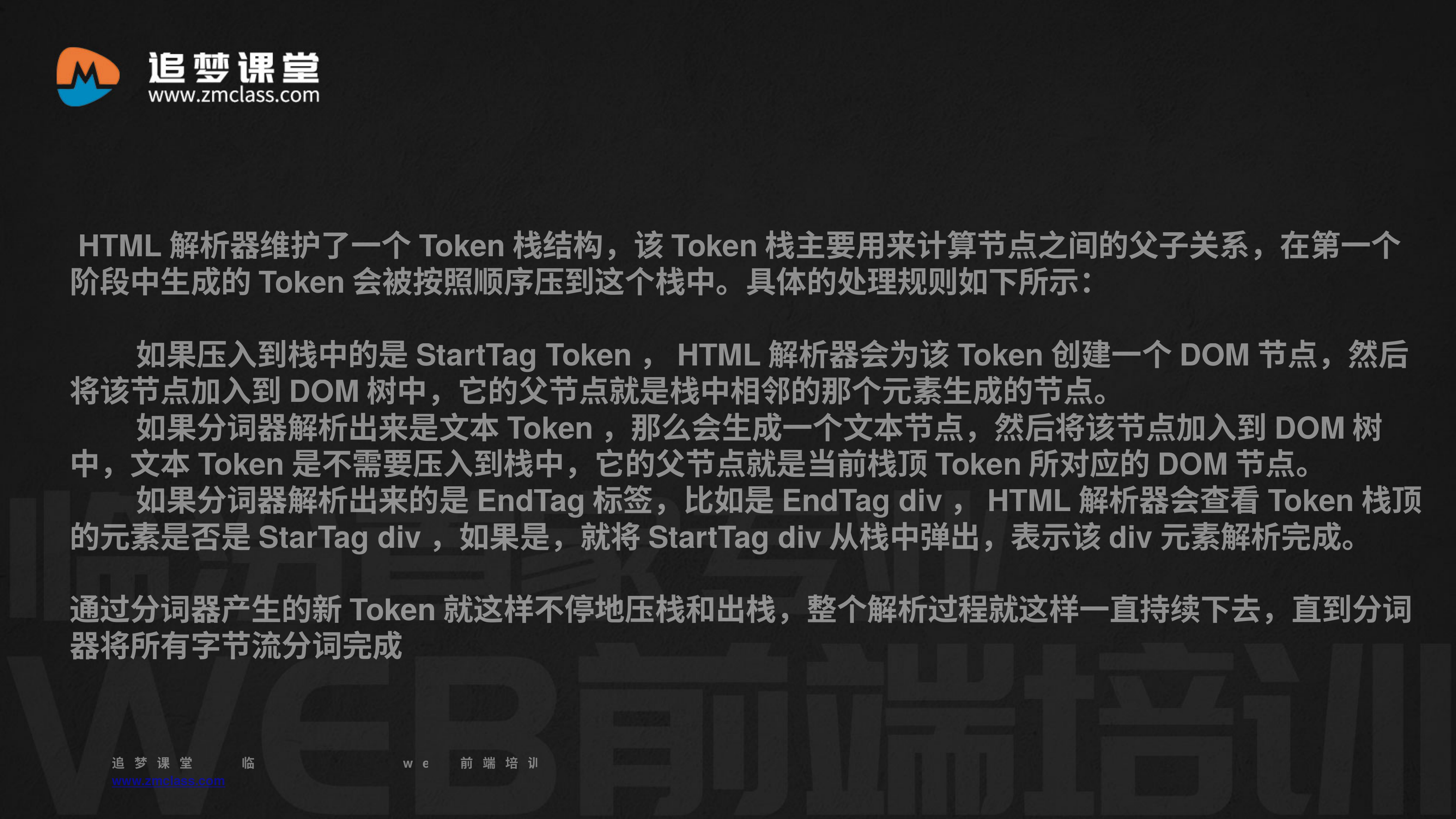

HTML解析器维护了一个Token栈结构，该Token栈主要用来计算节点之间的父子关系，在第一个阶段中生成的Token会被按照顺序压到这个栈中。具体的处理规则如下所示：

       如果压入到栈中的是StartTag Token，HTML解析器会为该Token创建一个DOM节点，然后将该节点加入到DOM树中，它的父节点就是栈中相邻的那个元素生成的节点。
       如果分词器解析出来是文本Token，那么会生成一个文本节点，然后将该节点加入到DOM树中，文本Token是不需要压入到栈中，它的父节点就是当前栈顶Token所对应的DOM节点。
       如果分词器解析出来的是EndTag标签，比如是EndTag div，HTML解析器会查看Token栈顶的元素是否是StarTag div，如果是，就将StartTag div从栈中弹出，表示该div元素解析完成。

通过分词器产生的新Token就这样不停地压栈和出栈，整个解析过程就这样一直持续下去，直到分词器将所有字节流分词完成
追梦课堂   临汾首家专业的web前端培训机构                                                          www.zmclass.com
6